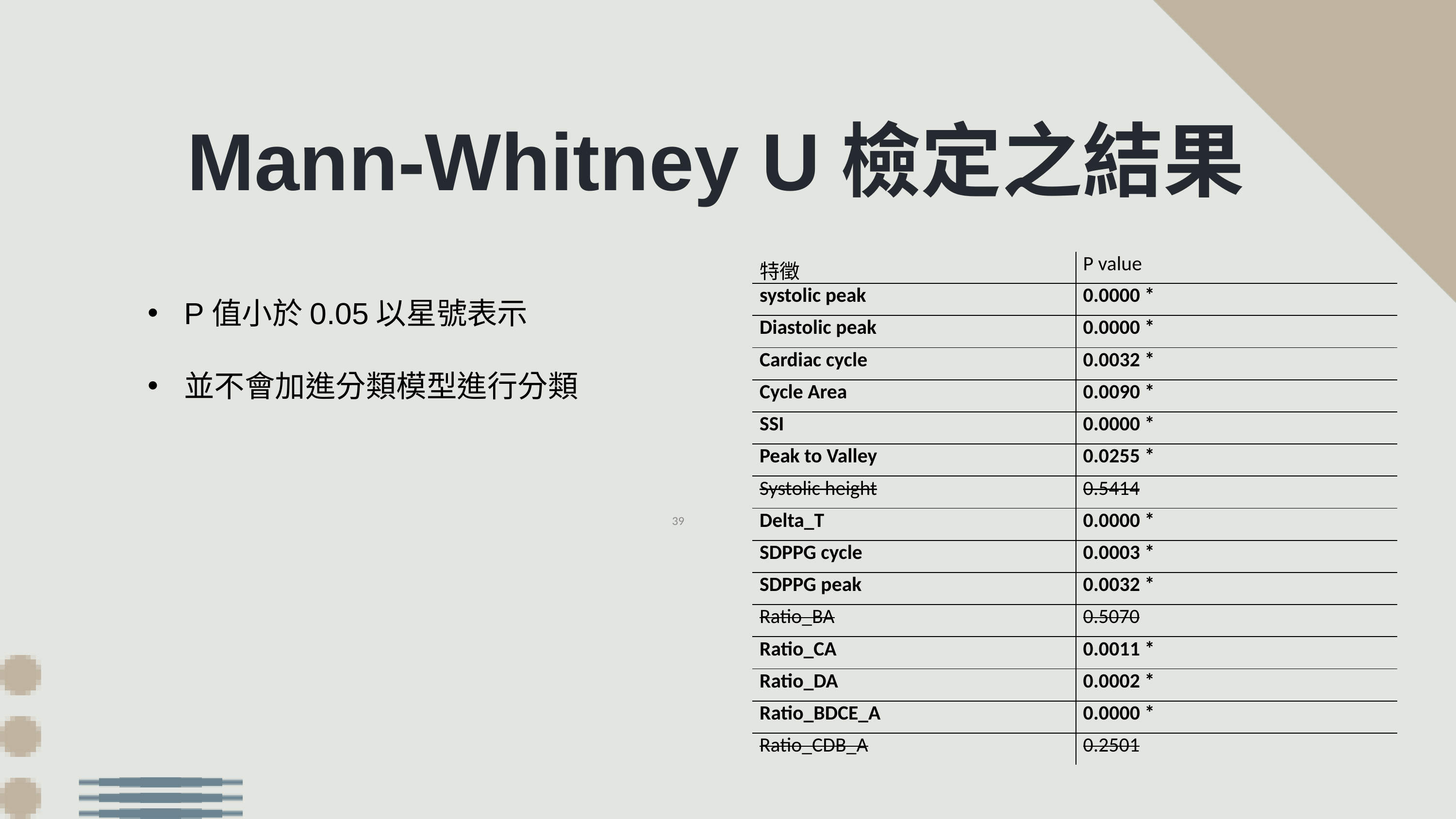

Mann-Whitney U檢定之結果
| 特徵 | P value |
| --- | --- |
| systolic peak | 0.0000 \* |
| Diastolic peak | 0.0000 \* |
| Cardiac cycle | 0.0032 \* |
| Cycle Area | 0.0090 \* |
| SSI | 0.0000 \* |
| Peak to Valley | 0.0255 \* |
| Systolic height | 0.5414 |
| Delta\_T | 0.0000 \* |
| SDPPG cycle | 0.0003 \* |
| SDPPG peak | 0.0032 \* |
| Ratio\_BA | 0.5070 |
| Ratio\_CA | 0.0011 \* |
| Ratio\_DA | 0.0002 \* |
| Ratio\_BDCE\_A | 0.0000 \* |
| Ratio\_CDB\_A | 0.2501 |
P值小於0.05以星號表示
並不會加進分類模型進行分類

39